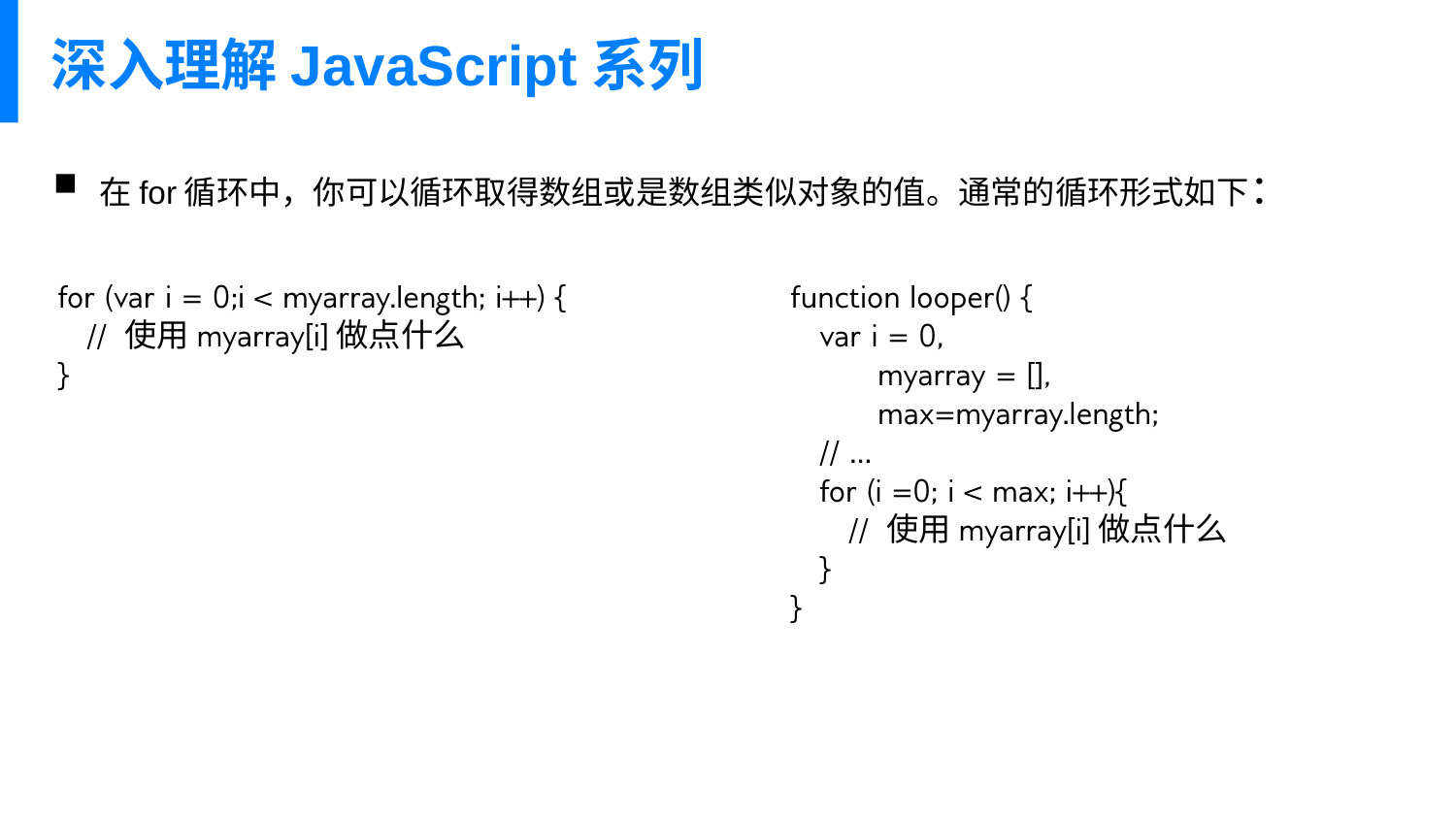

# 深入理解JavaScript系列

在for循环中，你可以循环取得数组或是数组类似对象的值。通常的循环形式如下：

for (var i = 0;i < myarray.length; i++) {
   // 使用myarray[i]做点什么
}
function looper() {
   var i = 0,
         myarray = [],
         max=myarray.length;
   // ...
   for (i =0; i < max; i++){
      // 使用myarray[i]做点什么
   }
}
A